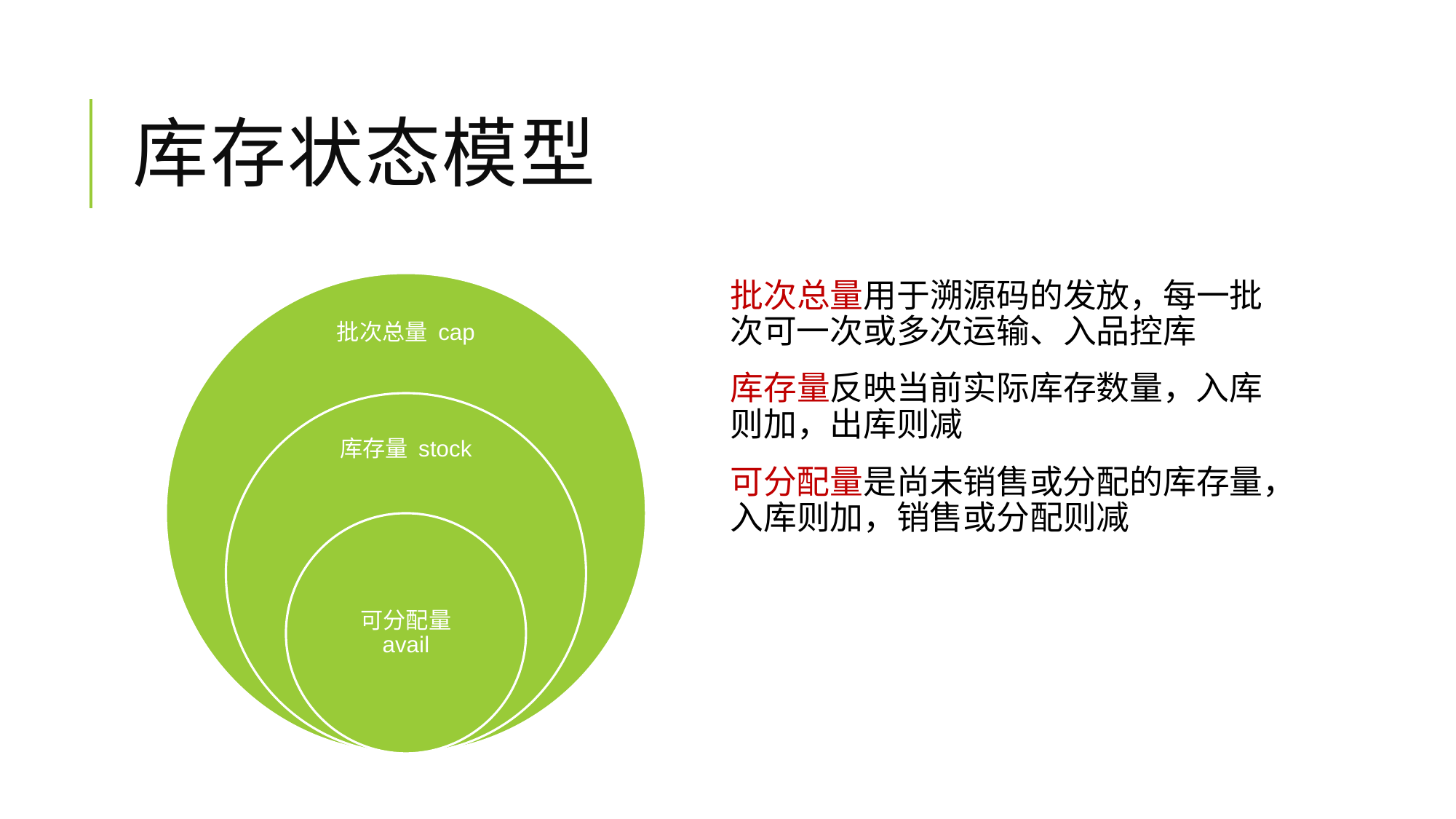

# 库存状态模型
批次总量 cap
库存量 stock
可分配量
avail
批次总量用于溯源码的发放，每一批次可一次或多次运输、入品控库
库存量反映当前实际库存数量，入库则加，出库则减
可分配量是尚未销售或分配的库存量，入库则加，销售或分配则减